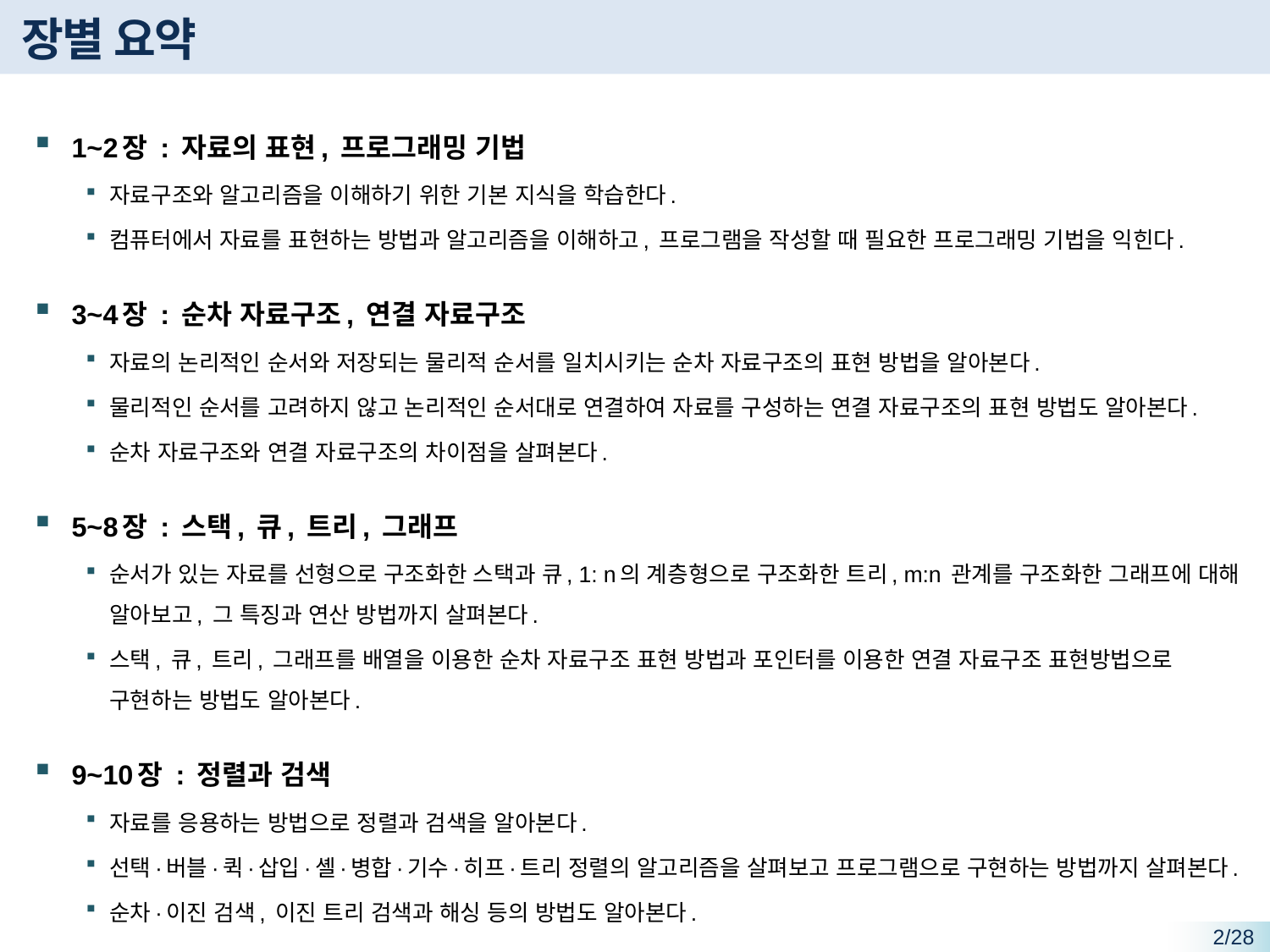

# 장별 요약
1~2장 : 자료의 표현, 프로그래밍 기법
자료구조와 알고리즘을 이해하기 위한 기본 지식을 학습한다.
컴퓨터에서 자료를 표현하는 방법과 알고리즘을 이해하고, 프로그램을 작성할 때 필요한 프로그래밍 기법을 익힌다.

3~4장 : 순차 자료구조, 연결 자료구조
자료의 논리적인 순서와 저장되는 물리적 순서를 일치시키는 순차 자료구조의 표현 방법을 알아본다.
물리적인 순서를 고려하지 않고 논리적인 순서대로 연결하여 자료를 구성하는 연결 자료구조의 표현 방법도 알아본다.
순차 자료구조와 연결 자료구조의 차이점을 살펴본다.

5~8장 : 스택, 큐, 트리, 그래프
순서가 있는 자료를 선형으로 구조화한 스택과 큐, 1: n의 계층형으로 구조화한 트리, m:n 관계를 구조화한 그래프에 대해 알아보고, 그 특징과 연산 방법까지 살펴본다.
스택, 큐, 트리, 그래프를 배열을 이용한 순차 자료구조 표현 방법과 포인터를 이용한 연결 자료구조 표현방법으로 구현하는 방법도 알아본다.

9~10장 : 정렬과 검색
자료를 응용하는 방법으로 정렬과 검색을 알아본다.
선택·버블·퀵·삽입·셸·병합·기수·히프·트리 정렬의 알고리즘을 살펴보고 프로그램으로 구현하는 방법까지 살펴본다.
순차·이진 검색, 이진 트리 검색과 해싱 등의 방법도 알아본다.